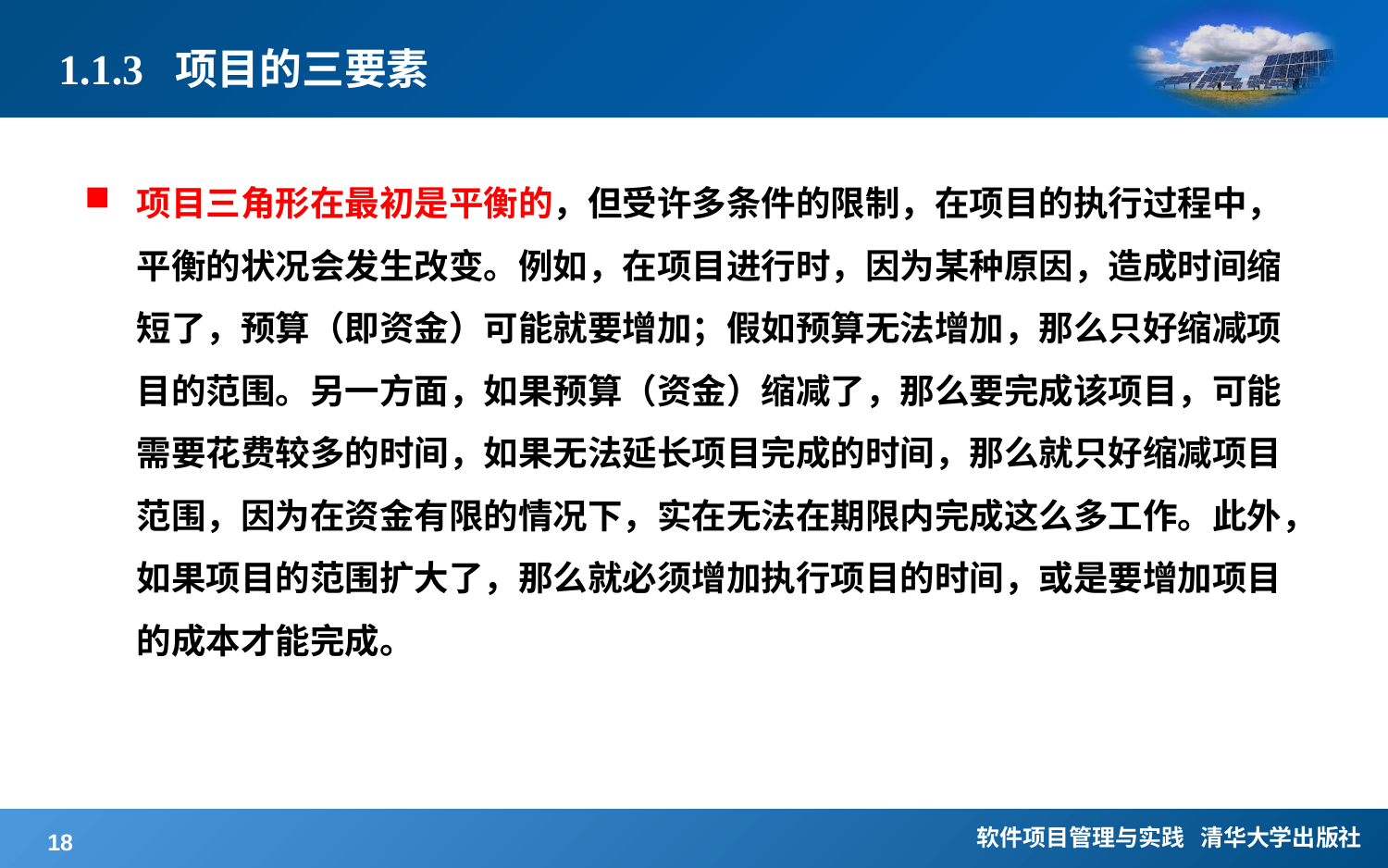

# 1.1.3  项目的三要素
项目三角形在最初是平衡的，但受许多条件的限制，在项目的执行过程中，平衡的状况会发生改变。例如，在项目进行时，因为某种原因，造成时间缩短了，预算（即资金）可能就要增加；假如预算无法增加，那么只好缩减项目的范围。另一方面，如果预算（资金）缩减了，那么要完成该项目，可能需要花费较多的时间，如果无法延长项目完成的时间，那么就只好缩减项目范围，因为在资金有限的情况下，实在无法在期限内完成这么多工作。此外，如果项目的范围扩大了，那么就必须增加执行项目的时间，或是要增加项目的成本才能完成。